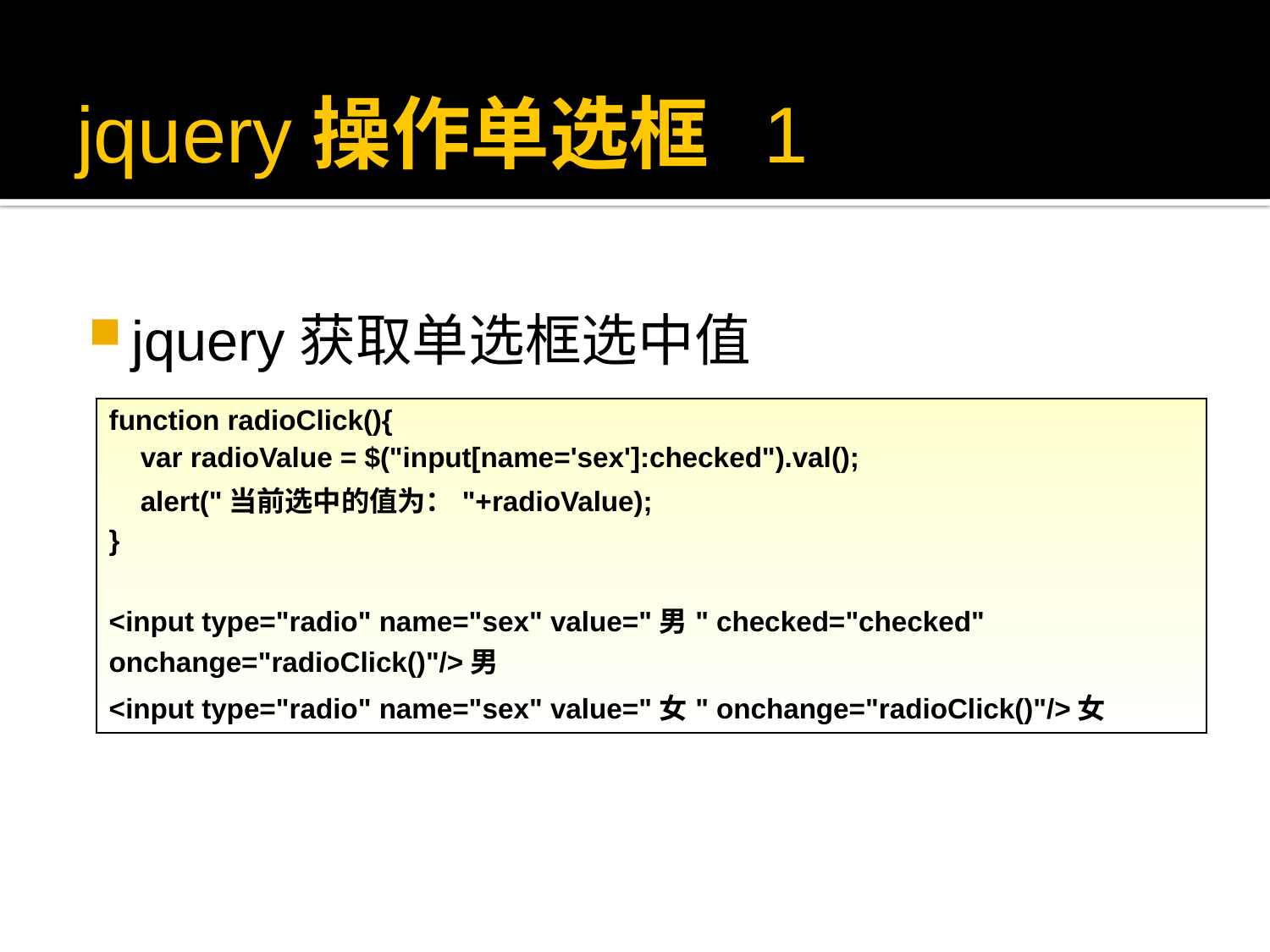

# jquery操作单选框  1
jquery获取单选框选中值
| function radioClick(){ var radioValue = $("input[name='sex']:checked").val(); alert("当前选中的值为："+radioValue); } <input type="radio" name="sex" value="男" checked="checked" onchange="radioClick()"/>男 <input type="radio" name="sex" value="女" onchange="radioClick()"/>女 |
| --- |